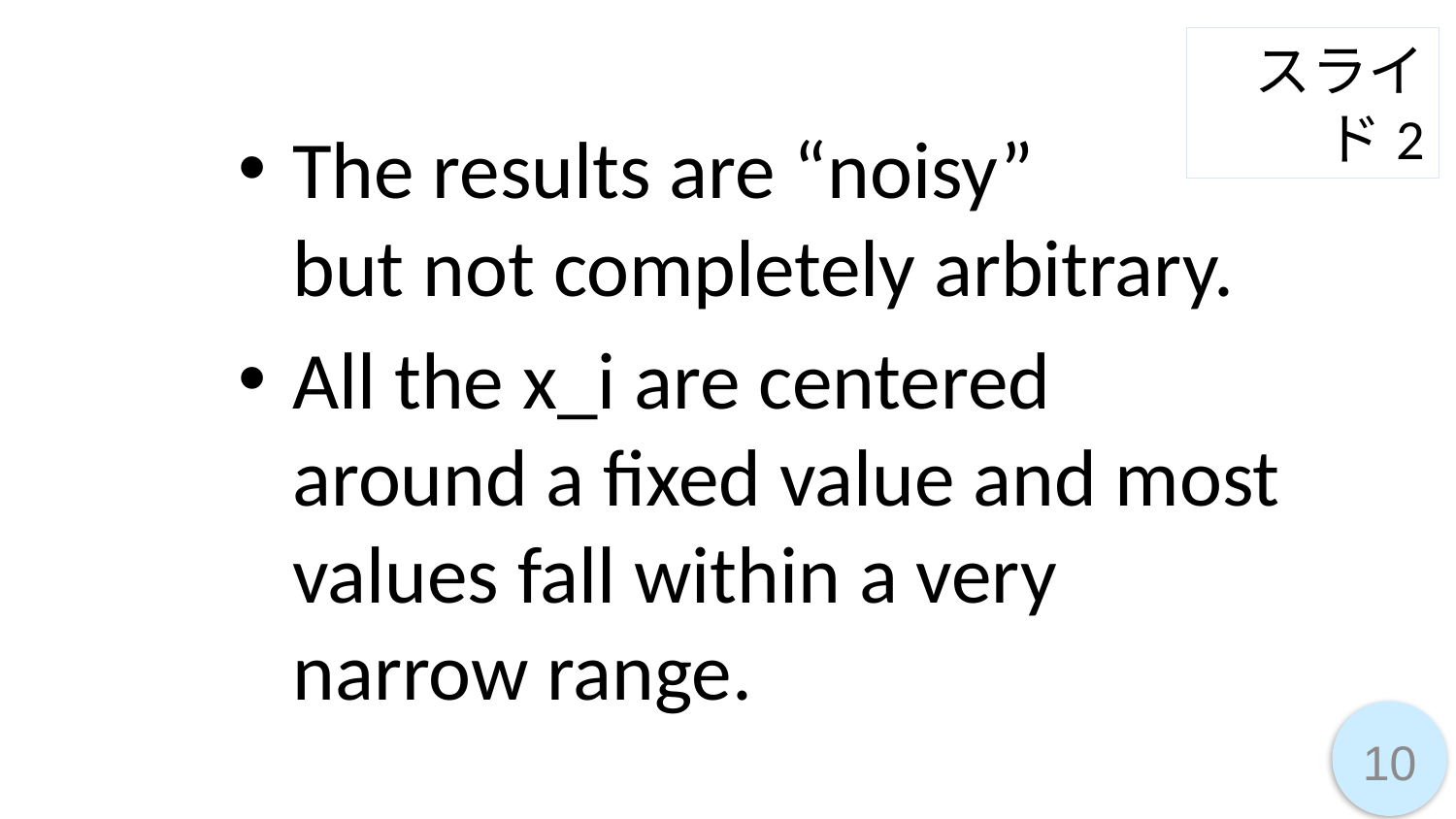

スライド2
The results are “noisy”
but not completely arbitrary.
All the x_i are centered around a fixed value and most values fall within a very narrow range.
10